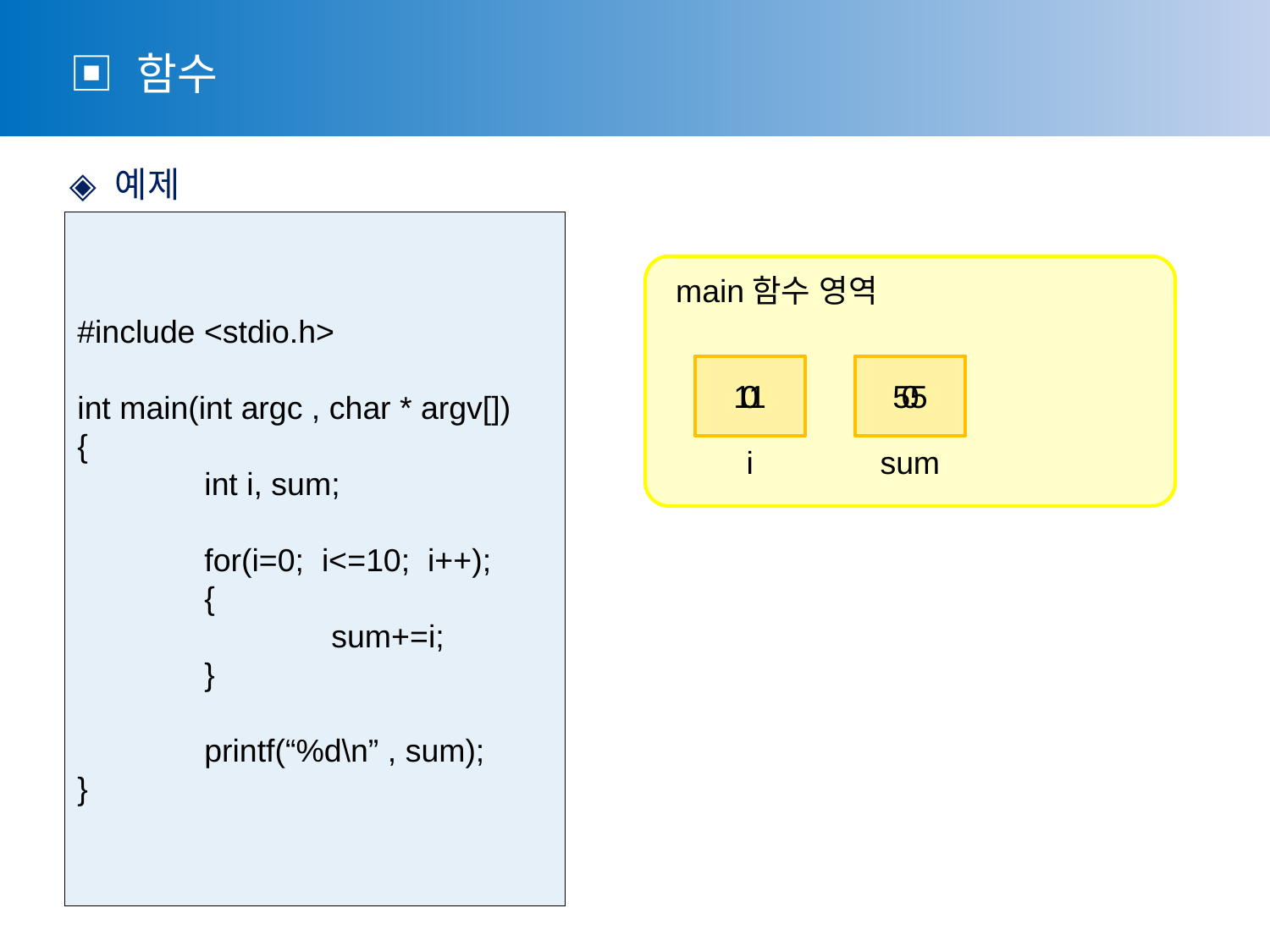

▣ 함수
◈ 예제
#include <stdio.h>

int main(int argc , char * argv[])
{
	int i, sum;

	for(i=0;  i<=10;  i++);
	{
		sum+=i;
	}

	printf(“%d\n” , sum);
}

main함수 영역

11
0
55
0
i
sum